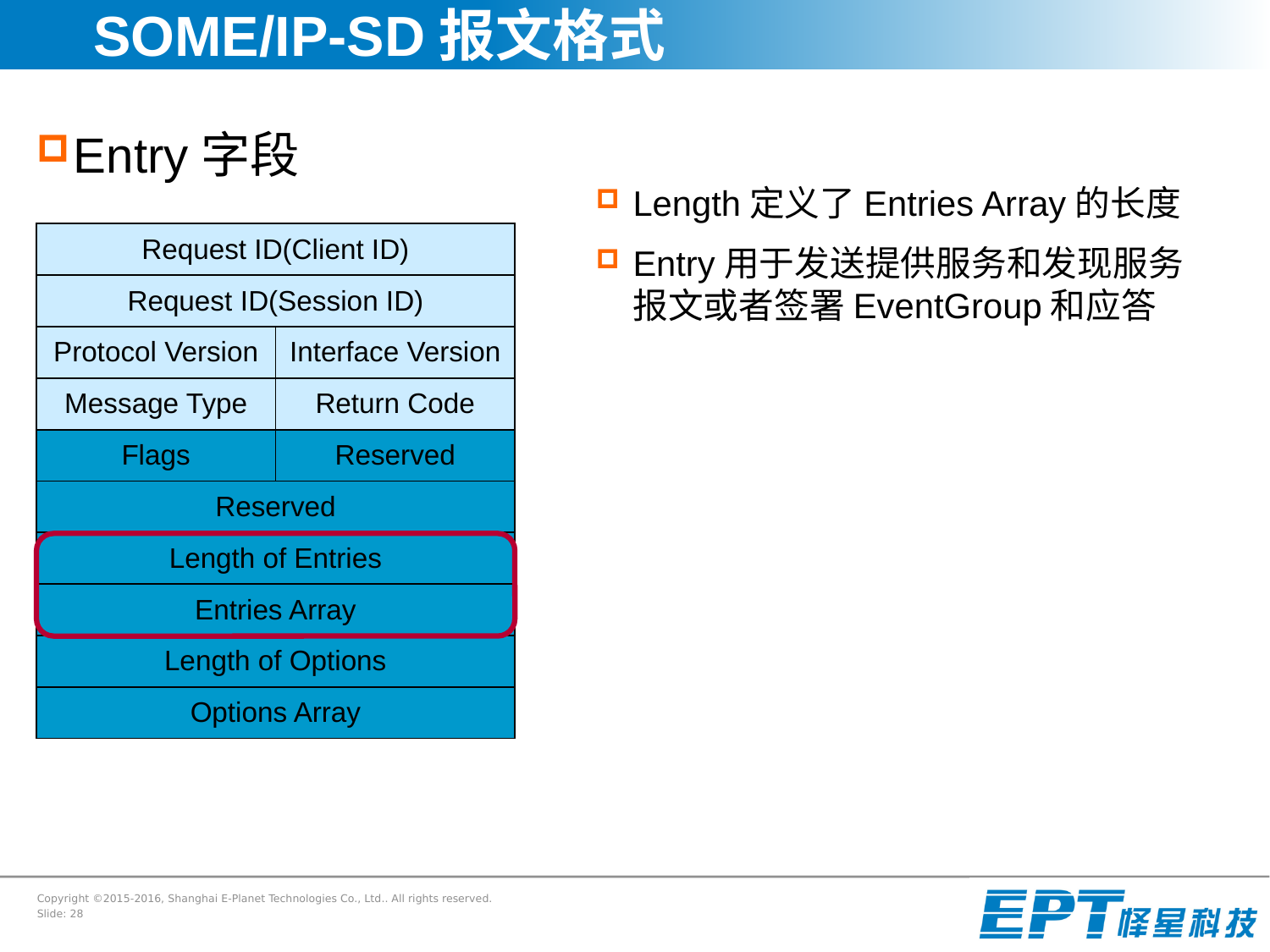

# SOME/IP-SD报文格式
Entry字段
Length定义了Entries Array的长度
Entry用于发送提供服务和发现服务报文或者签署EventGroup和应答
| Request ID(Client ID) |  |
| --- | --- |
| Request ID(Session ID) |  |
| Protocol Version | Interface Version |
| Message Type | Return Code |
| Flags | Reserved |
| Reserved |  |
| Length of Entries |  |
| Entries Array |  |
| Length of Options |  |
| Options Array |  |